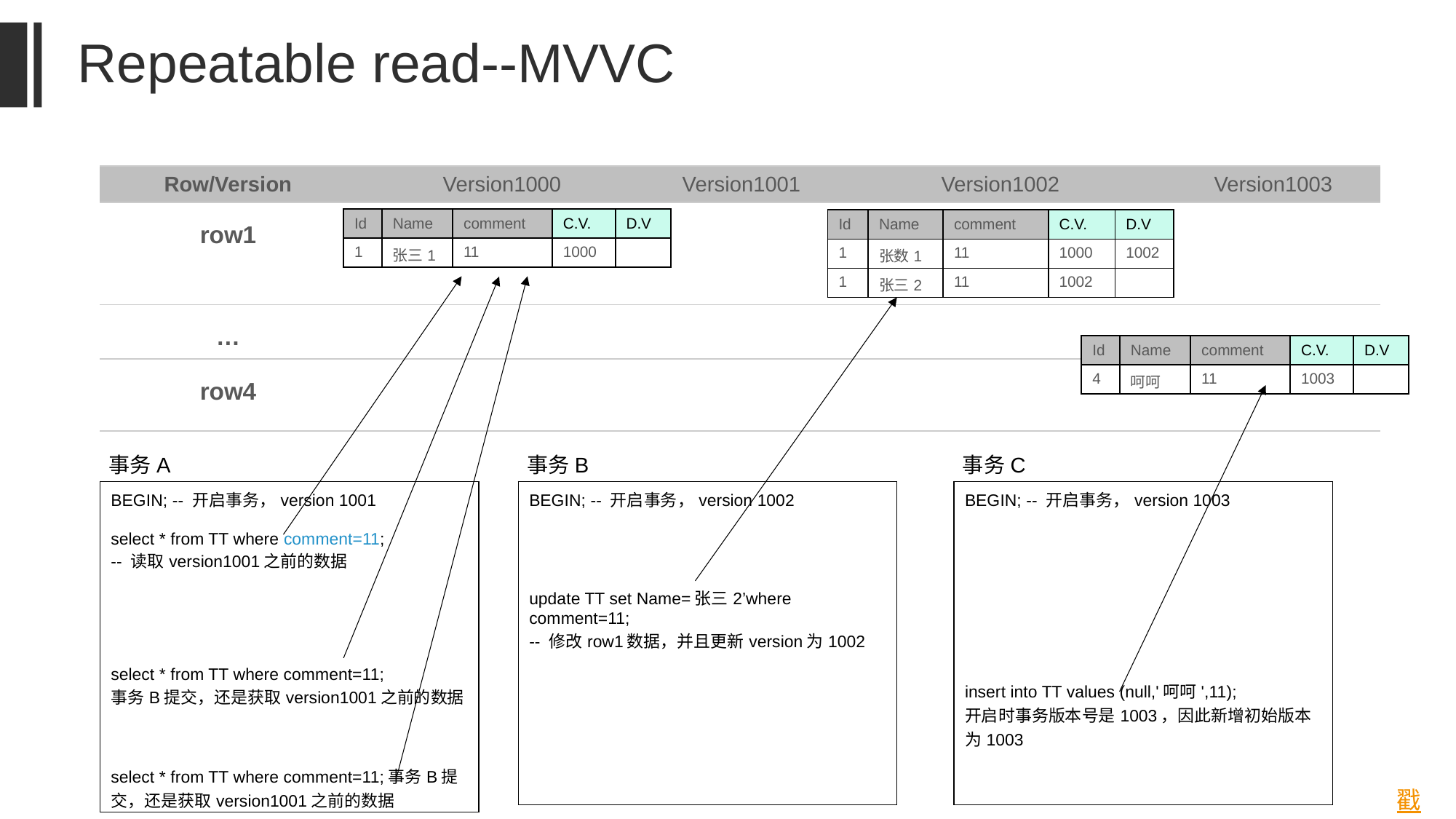

# Repeatable read--MVVC
| Row/Version | Version1000 | Version1001 | Version1002 | Version1003 |
| --- | --- | --- | --- | --- |
| row1 |  |  |  |  |
| … |  |  |  |  |
| row4 |  |  |  |  |
| Id | Name | comment | C.V. | D.V |
| --- | --- | --- | --- | --- |
| 1 | 张三1 | 11 | 1000 |  |
| Id | Name | comment | C.V. | D.V |
| --- | --- | --- | --- | --- |
| 1 | 张数1 | 11 | 1000 | 1002 |
| 1 | 张三2 | 11 | 1002 |  |
| Id | Name | comment | C.V. | D.V |
| --- | --- | --- | --- | --- |
| 4 | 呵呵 | 11 | 1003 |  |

事务B
事务C
事务A
| BEGIN; -- 开启事务，version 1002 update TT set Name=张三2’where comment=11; -- 修改row1数据，并且更新version为1002 |
| --- |
| BEGIN; -- 开启事务，version 1003 insert into TT values (null,'呵呵',11); 开启时事务版本号是1003，因此新增初始版本为1003 |
| --- |
| BEGIN; -- 开启事务，version 1001 select \* from TT where comment=11; -- 读取version1001之前的数据 select \* from TT where comment=11; 事务B提交，还是获取version1001之前的数据 select \* from TT where comment=11;事务B提交，还是获取version1001之前的数据 |
| --- |
戳